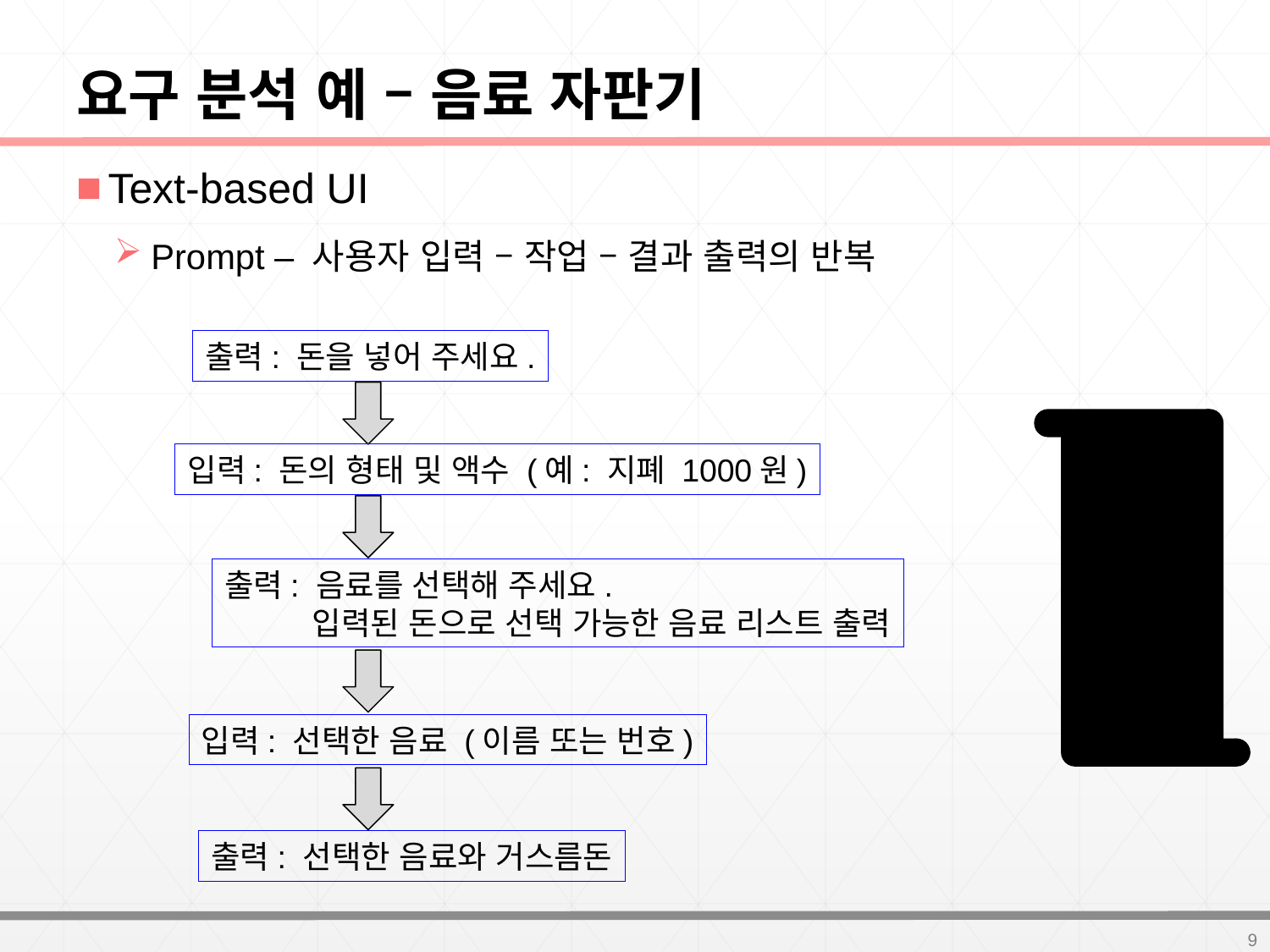

# 요구 분석 예 – 음료 자판기
Text-based UI
Prompt – 사용자 입력 – 작업 – 결과 출력의 반복

출력: 돈을 넣어 주세요.

단계별 변형 및 상세화 필요
입력: 돈의 형태 및 액수 (예: 지폐 1000원)

출력: 음료를 선택해 주세요.
         입력된 돈으로 선택 가능한 음료 리스트 출력

입력: 선택한 음료 (이름 또는 번호)

출력: 선택한 음료와 거스름돈
9